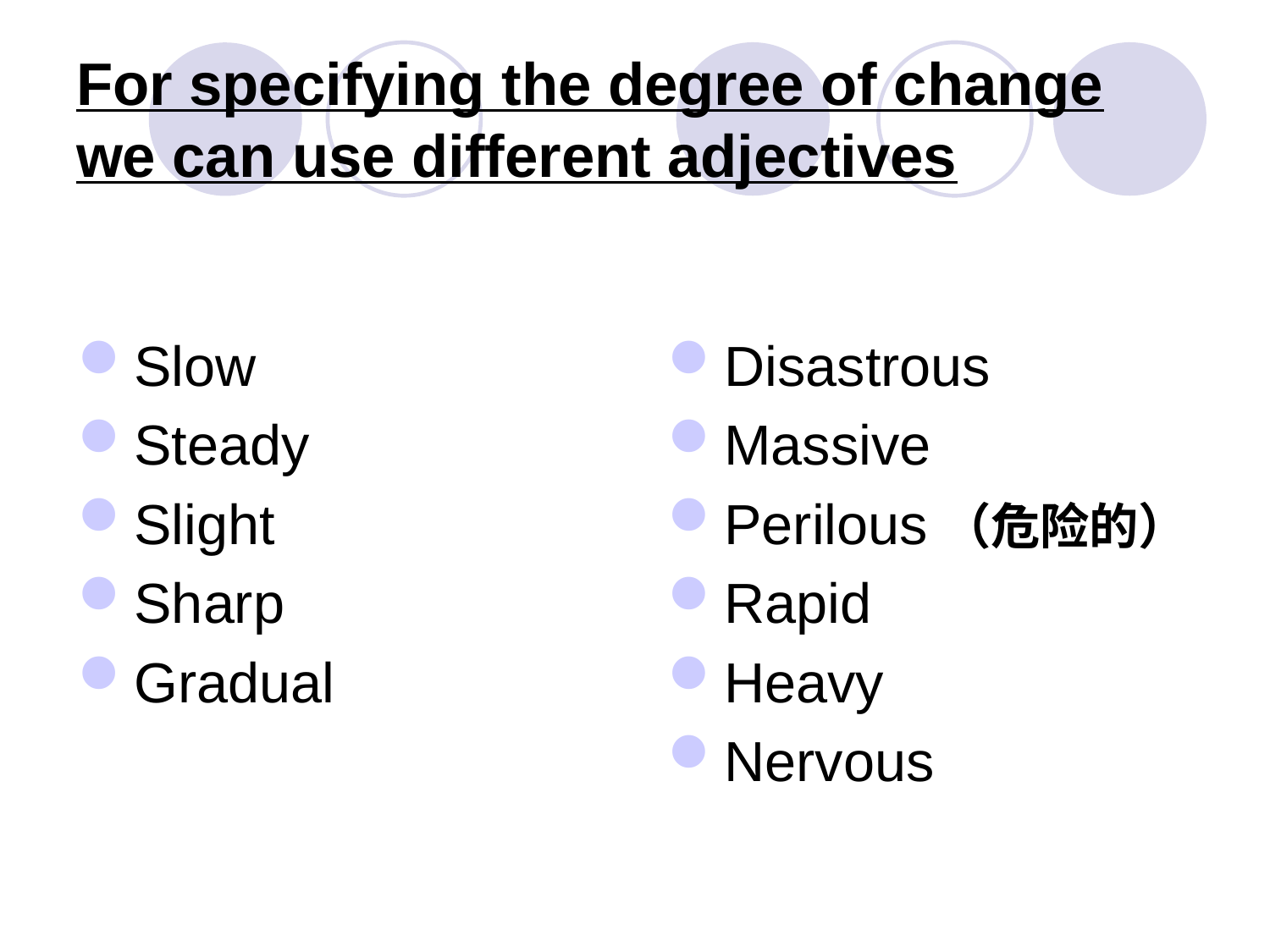

# For specifying the degree of change we can use different adjectives
Slow
Steady
Slight
Sharp
Gradual

Disastrous
Massive
Perilous（危险的）
Rapid
Heavy
Nervous